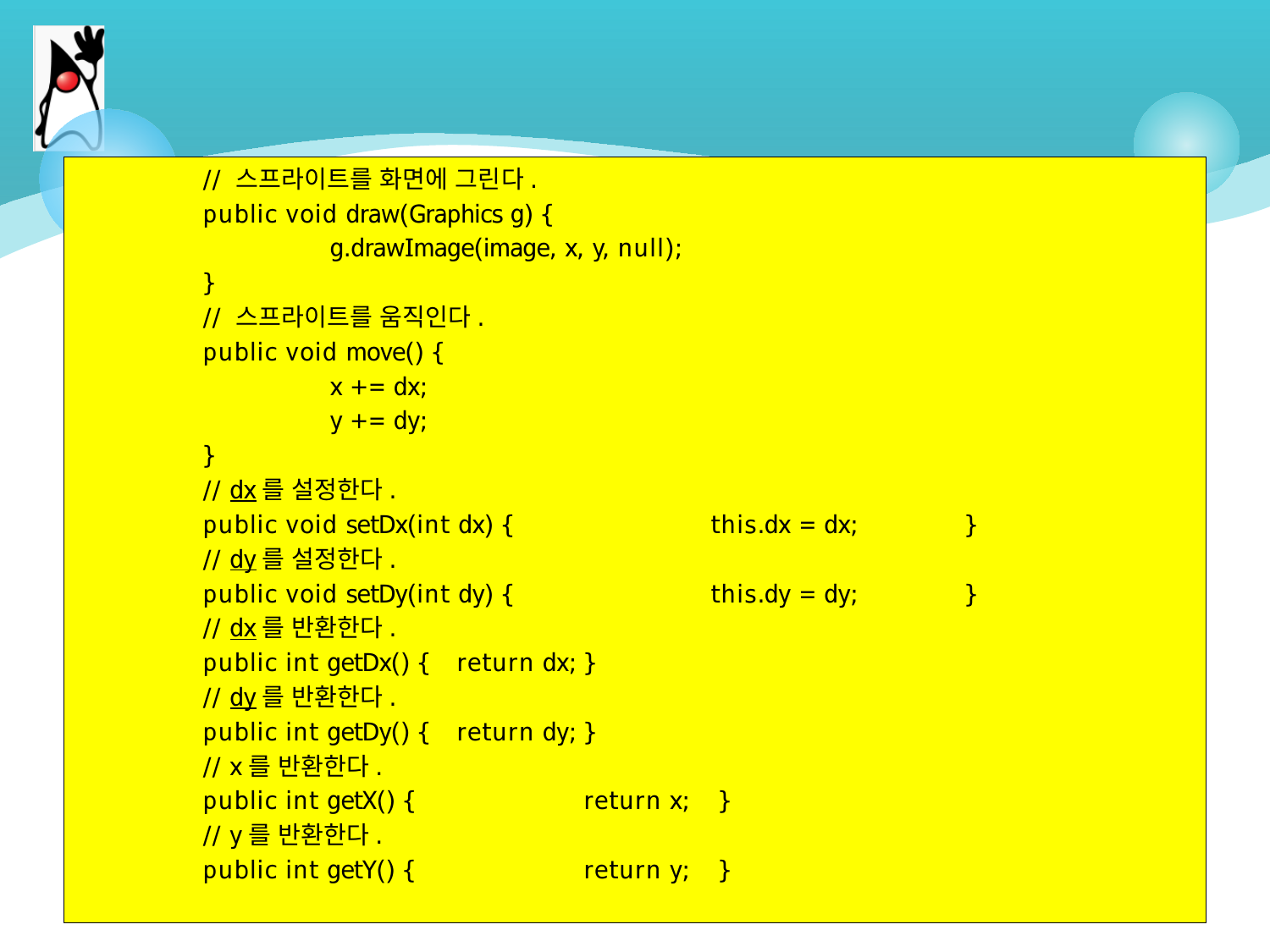

#
	// 스프라이트를 화면에 그린다.
	public void draw(Graphics g) {
		g.drawImage(image, x, y, null);
	}
	// 스프라이트를 움직인다.
	public void move() {
		x += dx;
		y += dy;
	}
	// dx를 설정한다.
	public void setDx(int dx) {		this.dx = dx;	}
	// dy를 설정한다.
	public void setDy(int dy) {		this.dy = dy;	}
	// dx를 반환한다.
	public int getDx() {	return dx;	}
	// dy를 반환한다.
	public int getDy() {	return dy;	}
	// x를 반환한다.
	public int getX() {		return x;	 }
	// y를 반환한다.
	public int getY() {		return y;	 }